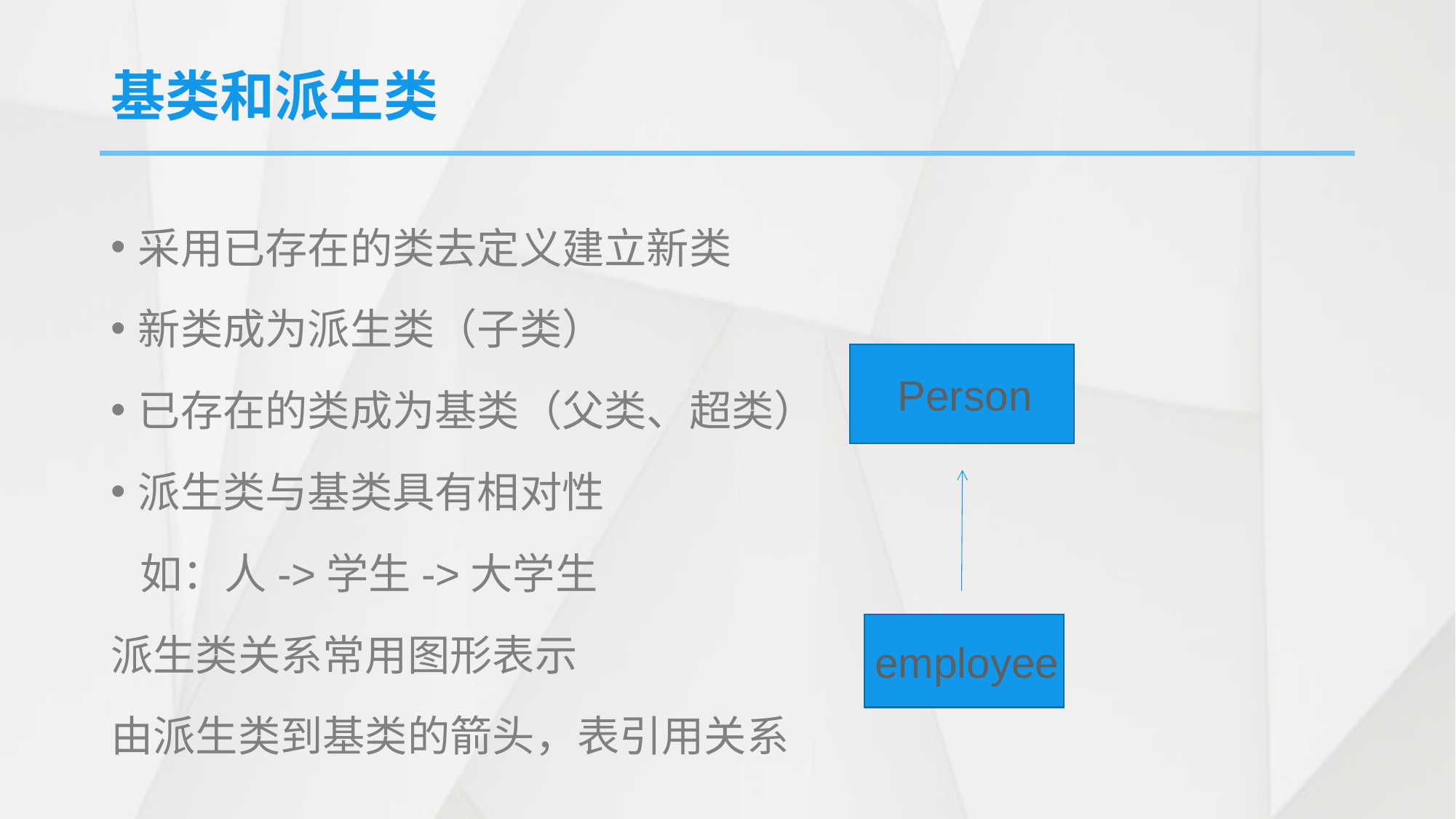

# 基类和派生类
采用已存在的类去定义建立新类
新类成为派生类（子类）
已存在的类成为基类（父类、超类）
派生类与基类具有相对性
  如：人->学生->大学生
派生类关系常用图形表示
由派生类到基类的箭头，表引用关系

 Person

employee